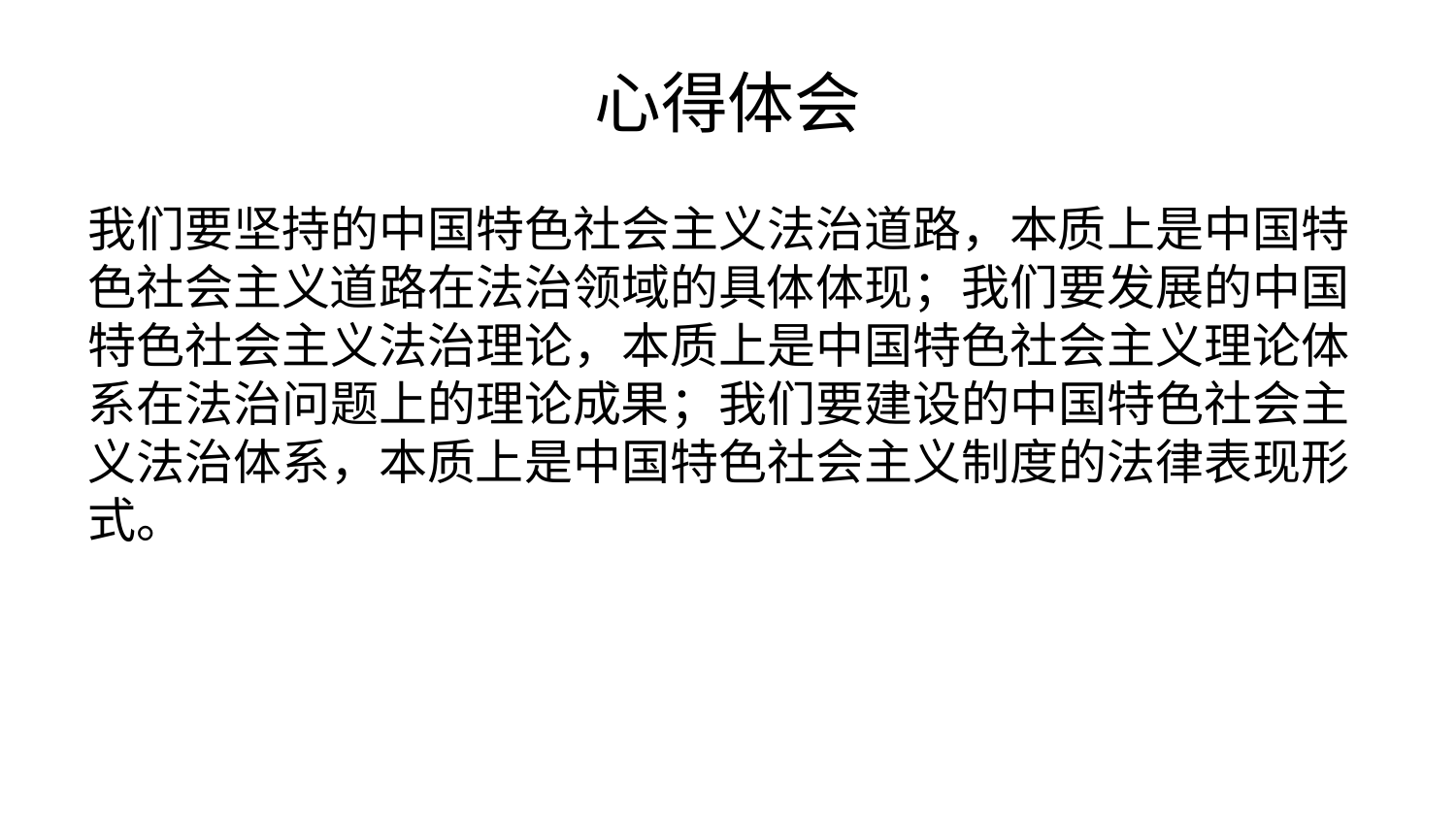

# 心得体会
我们要坚持的中国特色社会主义法治道路，本质上是中国特色社会主义道路在法治领域的具体体现；我们要发展的中国特色社会主义法治理论，本质上是中国特色社会主义理论体系在法治问题上的理论成果；我们要建设的中国特色社会主义法治体系，本质上是中国特色社会主义制度的法律表现形式。